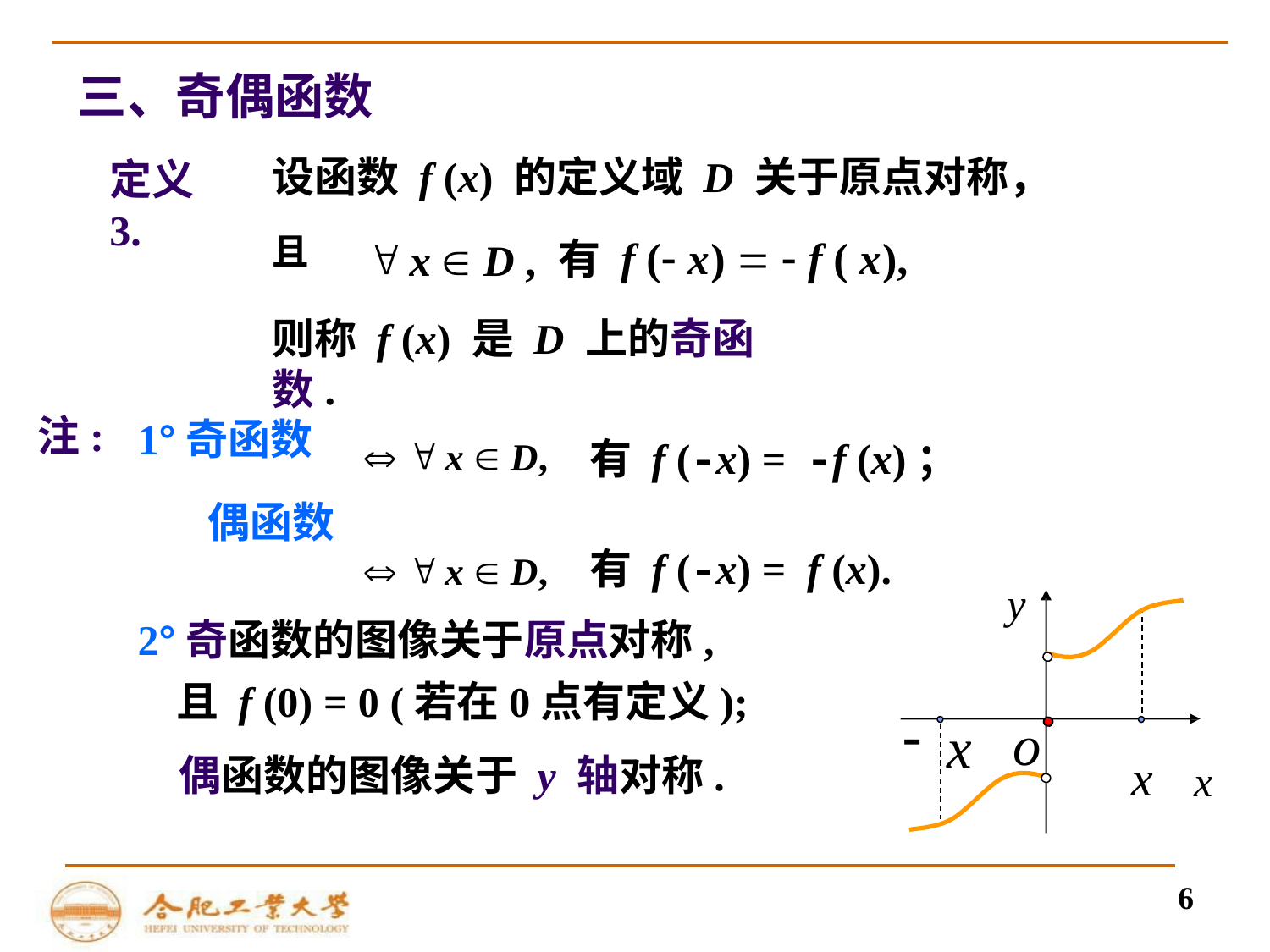

三、奇偶函数
设函数 f (x) 的定义域 D 关于原点对称，且
定义3.
有 f (− x) = − f ( x),
∀ x ∈ D ,
则称 f (x) 是 D 上的奇函数.
⇔ ∀ x ∈ D,	有 f (-x) =  -f (x)；
⇔ ∀ x ∈ D,	有 f (-x) =  f (x).
注:
1°奇函数
偶函数
y

2°奇函数的图像关于原点对称,
   且 f (0) = 0 (若在0点有定义);

o
x
x  x

偶函数的图像关于 y 轴对称.

6